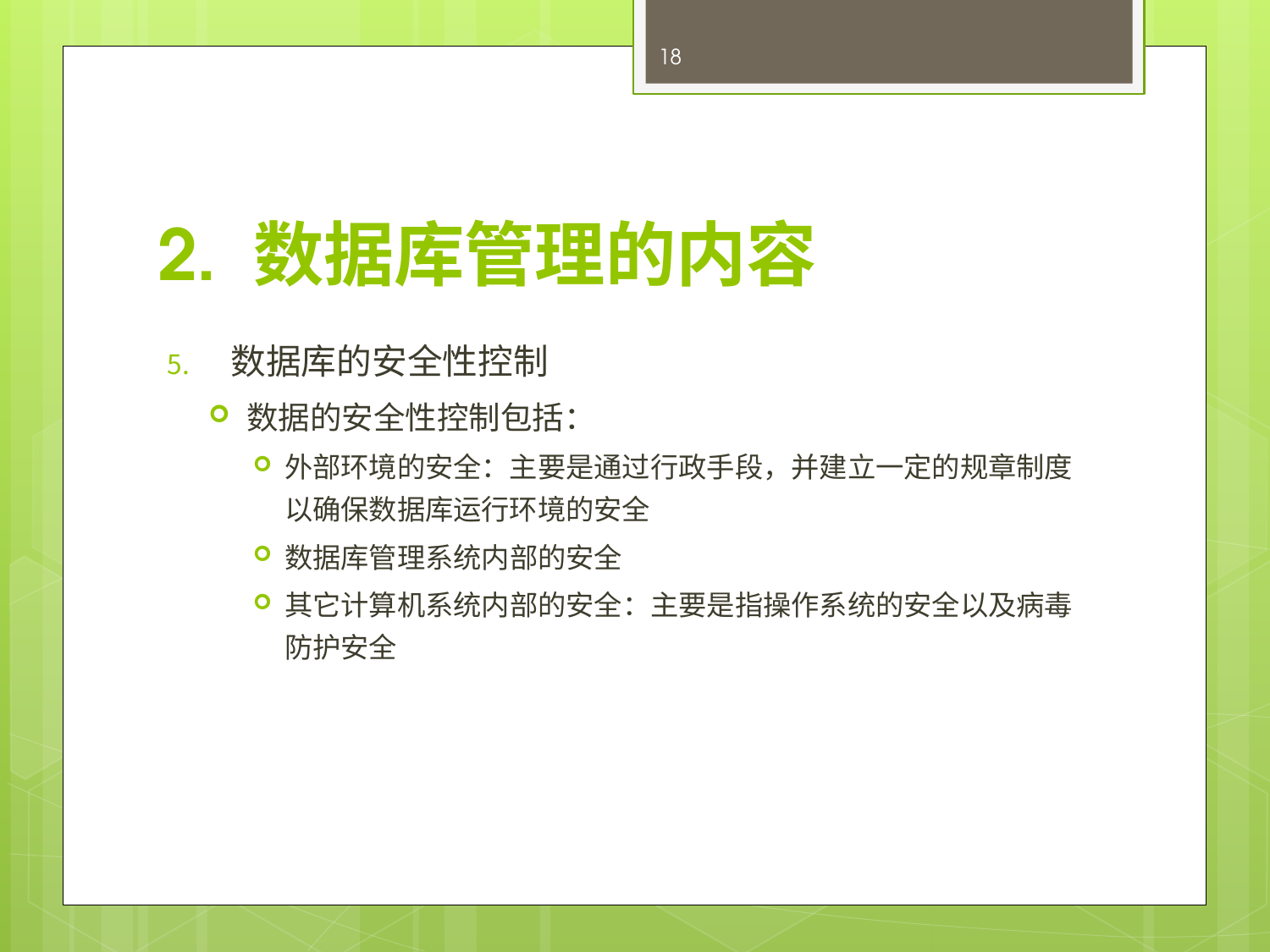

18
# 2. 数据库管理的内容
数据库的安全性控制
数据的安全性控制包括：
外部环境的安全：主要是通过行政手段，并建立一定的规章制度以确保数据库运行环境的安全
数据库管理系统内部的安全
其它计算机系统内部的安全：主要是指操作系统的安全以及病毒防护安全